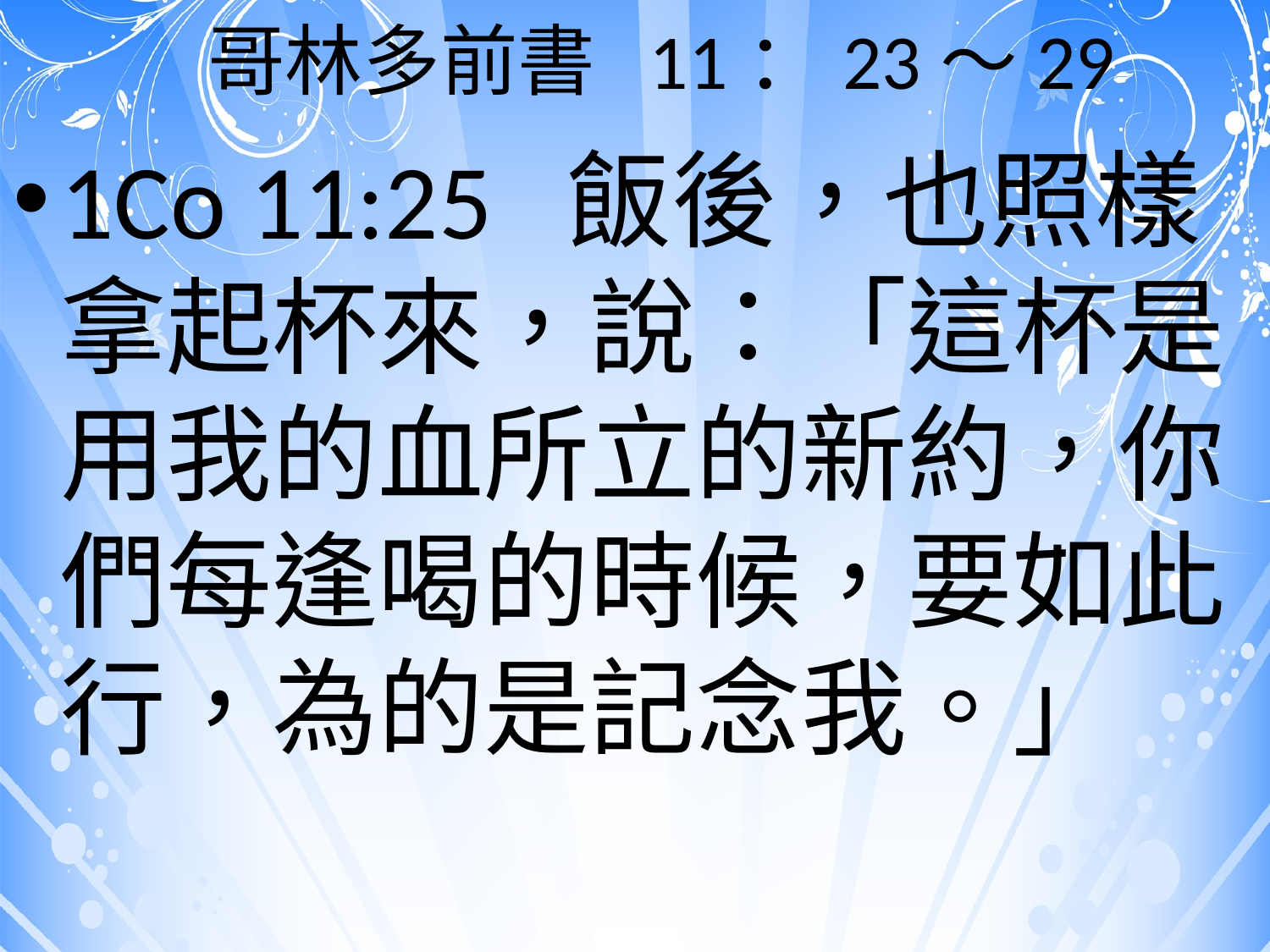

# 哥林多前書  11：23～29
1Co 11:25  飯後，也照樣拿起杯來，說：「這杯是用我的血所立的新約，你們每逢喝的時候，要如此行，為的是記念我。」